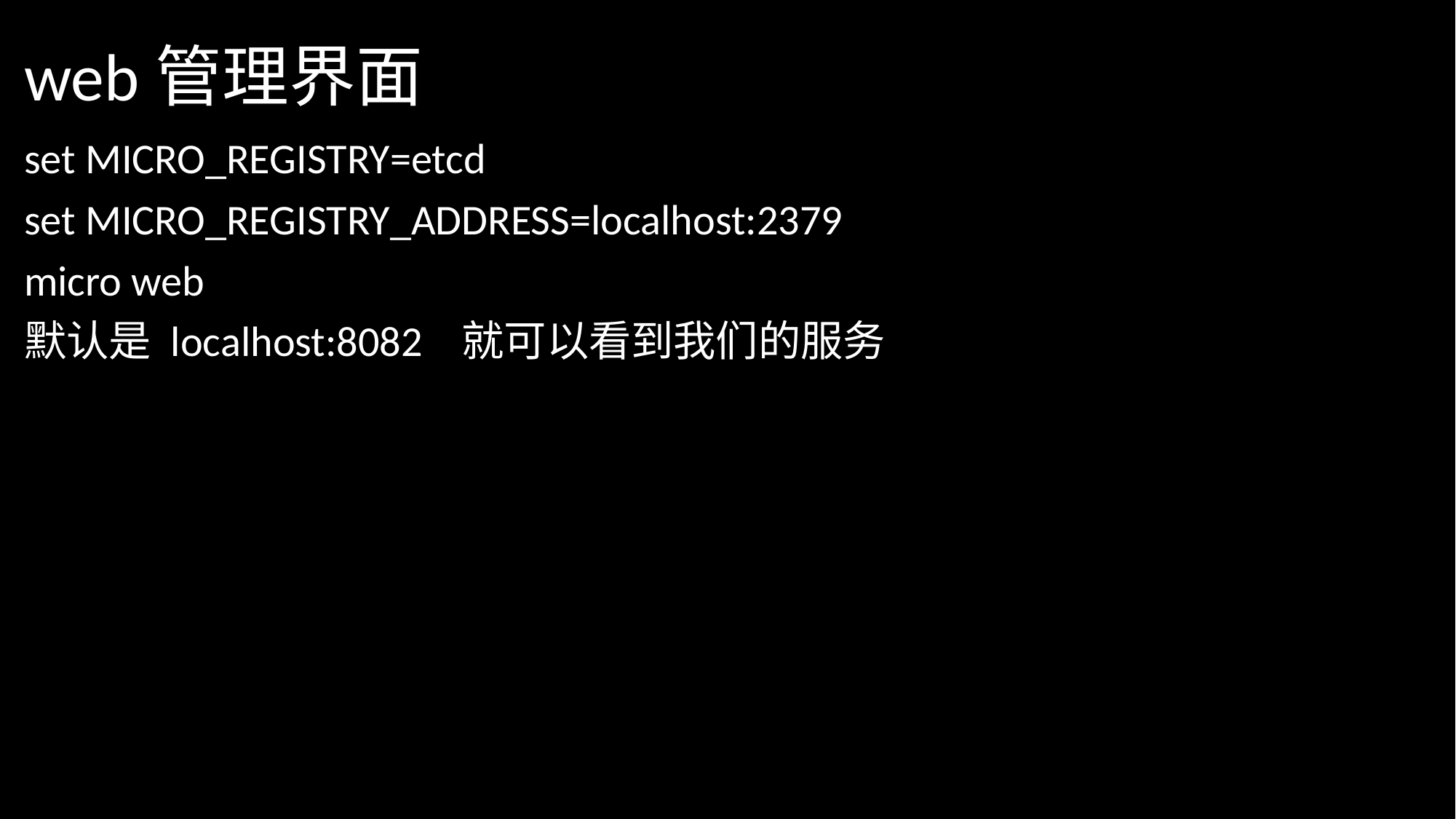

# web管理界面
set MICRO_REGISTRY=etcd
set MICRO_REGISTRY_ADDRESS=localhost:2379
micro web
默认是 localhost:8082   就可以看到我们的服务